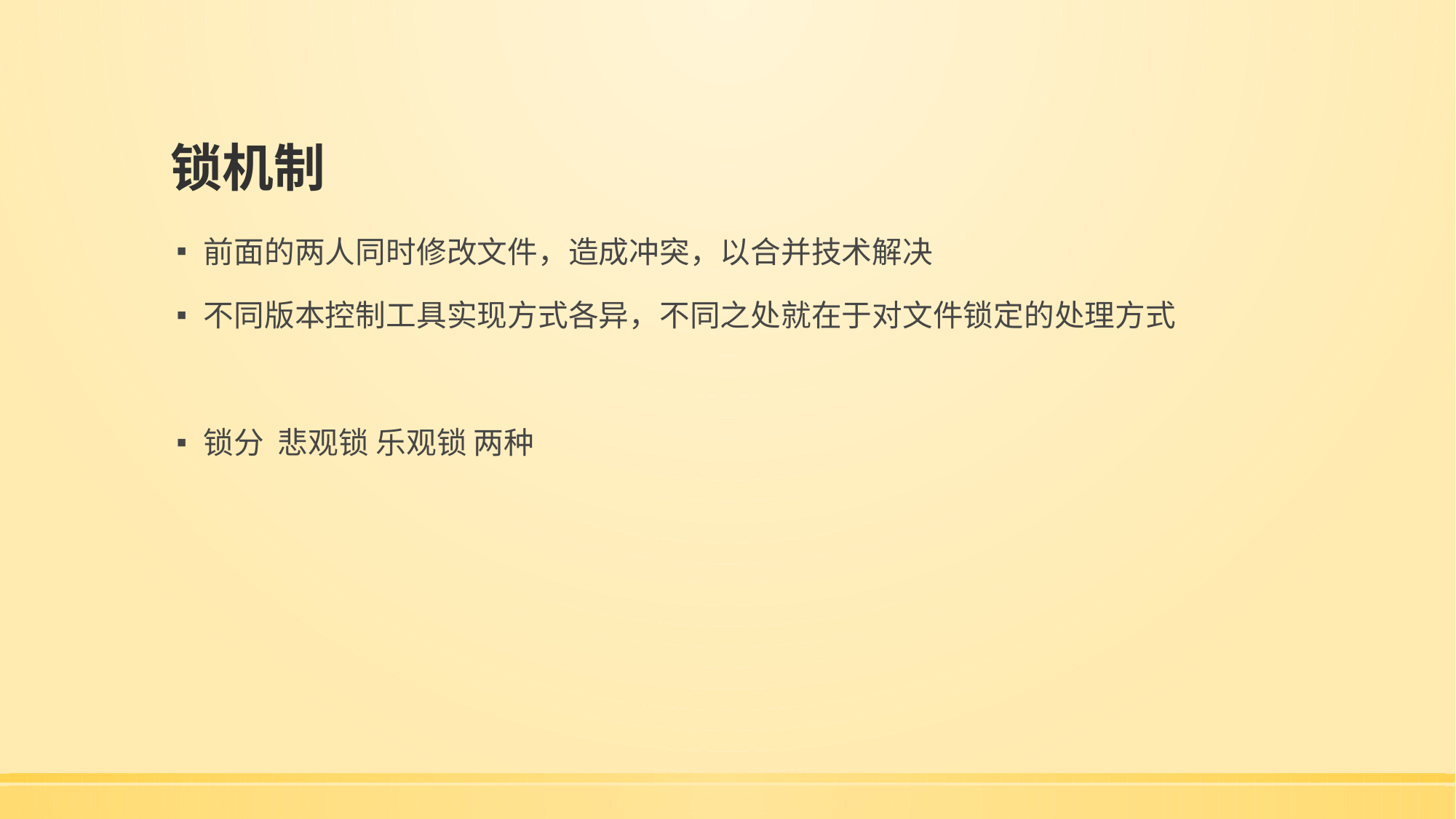

# 锁机制
前面的两人同时修改文件，造成冲突，以合并技术解决
不同版本控制工具实现方式各异，不同之处就在于对文件锁定的处理方式

锁分  悲观锁 乐观锁 两种